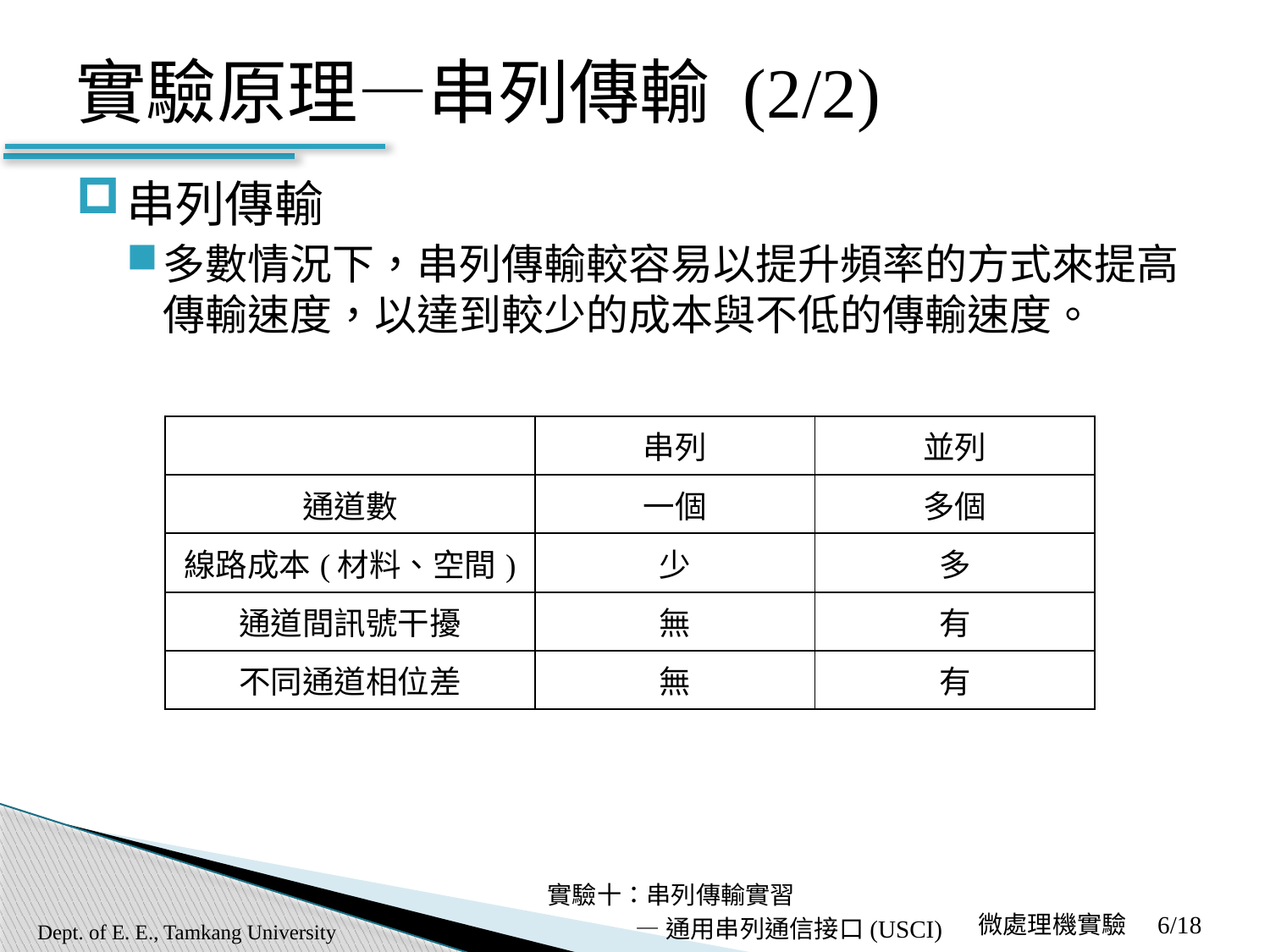

# 實驗原理—串列傳輸 (2/2)
串列傳輸
多數情況下，串列傳輸較容易以提升頻率的方式來提高傳輸速度，以達到較少的成本與不低的傳輸速度。
|  | 串列 | 並列 |
| --- | --- | --- |
| 通道數 | 一個 | 多個 |
| 線路成本(材料、空間) | 少 | 多 |
| 通道間訊號干擾 | 無 | 有 |
| 不同通道相位差 | 無 | 有 |